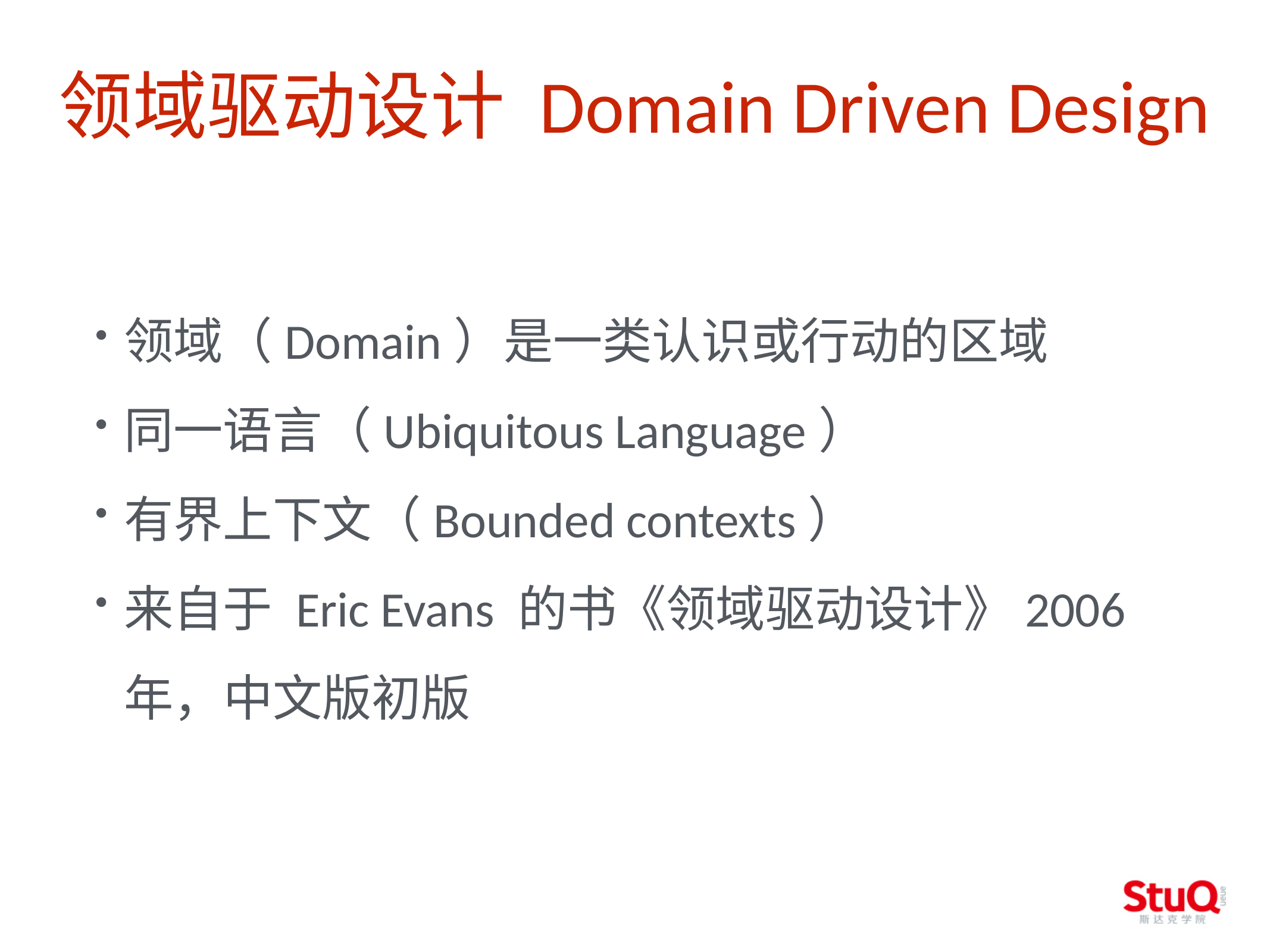

领域驱动设计 Domain Driven Design
领域（Domain）是一类认识或行动的区域
同一语言（Ubiquitous Language）
有界上下文（Bounded contexts）
来自于 Eric Evans 的书《领域驱动设计》2006年，中文版初版